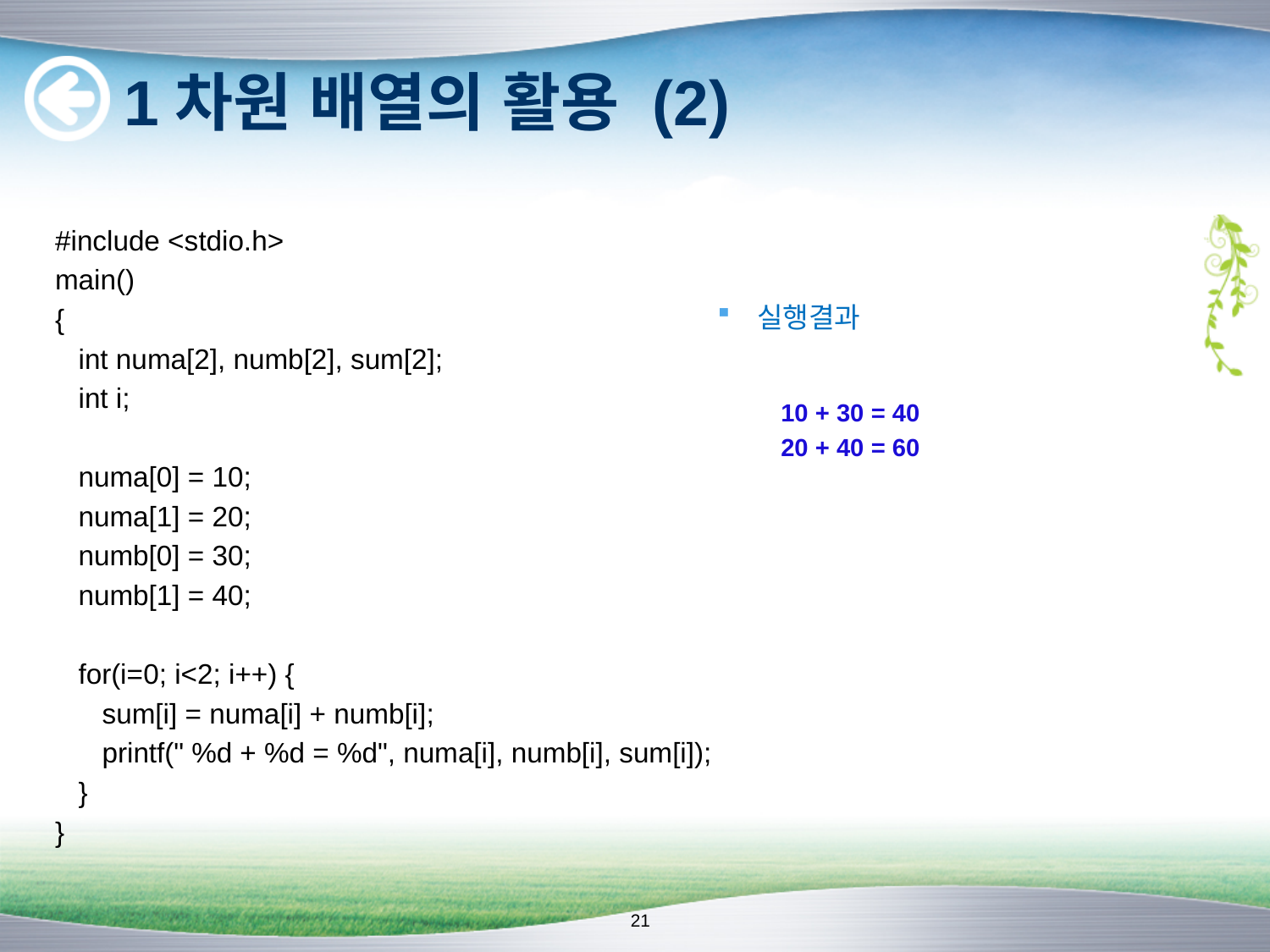

# 1차원 배열의 활용 (2)
#include <stdio.h>
main()
{
   int numa[2], numb[2], sum[2];
   int i;

   numa[0] = 10;
   numa[1] = 20;
   numb[0] = 30;
   numb[1] = 40;

   for(i=0; i<2; i++) {
      sum[i] = numa[i] + numb[i];
      printf(" %d + %d = %d", numa[i], numb[i], sum[i]);
   }
}

실행결과

10 + 30 = 40
20 + 40 = 60
21